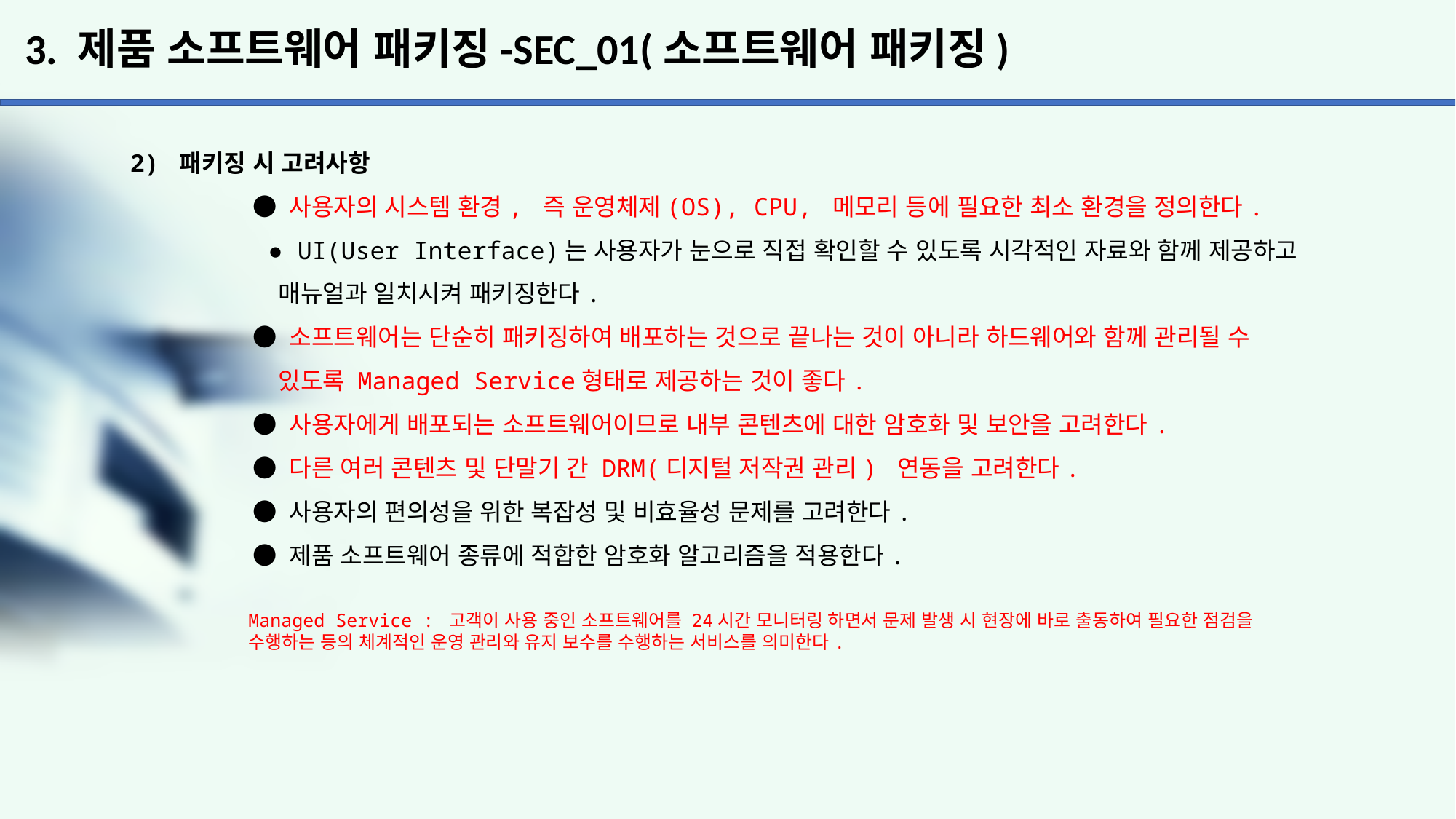

# 3. 제품 소프트웨어 패키징-SEC_01(소프트웨어 패키징)
2) 패키징 시 고려사항
	  ● 사용자의 시스템 환경, 즉 운영체제(OS), CPU, 메모리 등에 필요한 최소 환경을 정의한다.
	  ● UI(User Interface)는 사용자가 눈으로 직접 확인할 수 있도록 시각적인 자료와 함께 제공하고
	     매뉴얼과 일치시켜 패키징한다.
	  ● 소프트웨어는 단순히 패키징하여 배포하는 것으로 끝나는 것이 아니라 하드웨어와 함께 관리될 수
	     있도록 Managed Service형태로 제공하는 것이 좋다.
	  ● 사용자에게 배포되는 소프트웨어이므로 내부 콘텐츠에 대한 암호화 및 보안을 고려한다.
	  ● 다른 여러 콘텐츠 및 단말기 간 DRM(디지털 저작권 관리) 연동을 고려한다.
	  ● 사용자의 편의성을 위한 복잡성 및 비효율성 문제를 고려한다.
	  ● 제품 소프트웨어 종류에 적합한 암호화 알고리즘을 적용한다.
Managed Service : 고객이 사용 중인 소프트웨어를 24시간 모니터링 하면서 문제 발생 시 현장에 바로 출동하여 필요한 점검을 수행하는 등의 체계적인 운영 관리와 유지 보수를 수행하는 서비스를 의미한다.